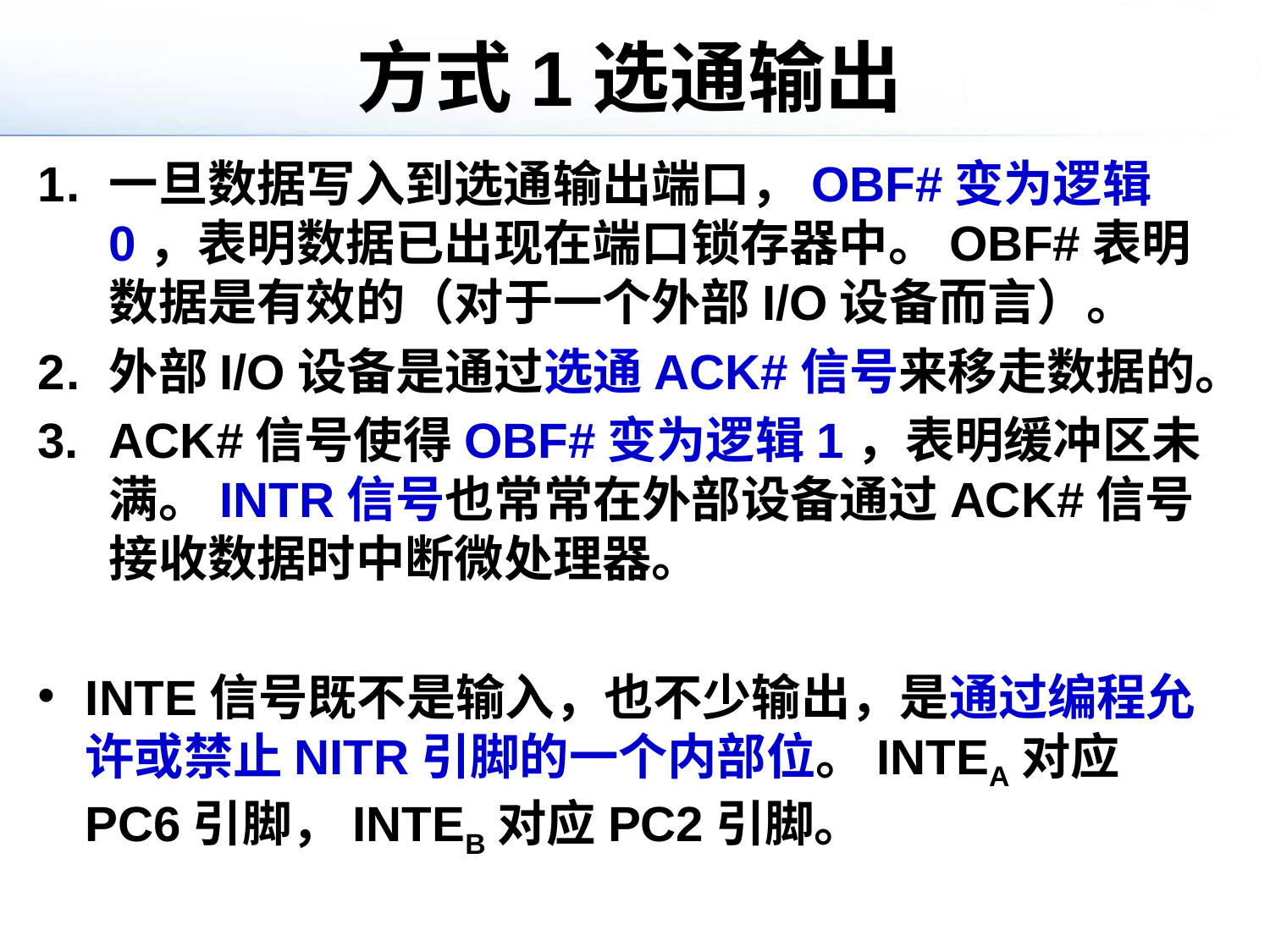

# 方式1选通输出
一旦数据写入到选通输出端口，OBF#变为逻辑0，表明数据已出现在端口锁存器中。OBF#表明数据是有效的（对于一个外部I/O设备而言）。
外部I/O设备是通过选通ACK#信号来移走数据的。
ACK#信号使得OBF#变为逻辑1，表明缓冲区未满。INTR信号也常常在外部设备通过ACK#信号接收数据时中断微处理器。

INTE信号既不是输入，也不少输出，是通过编程允许或禁止NITR引脚的一个内部位。INTEA对应PC6引脚，INTEB对应PC2引脚。